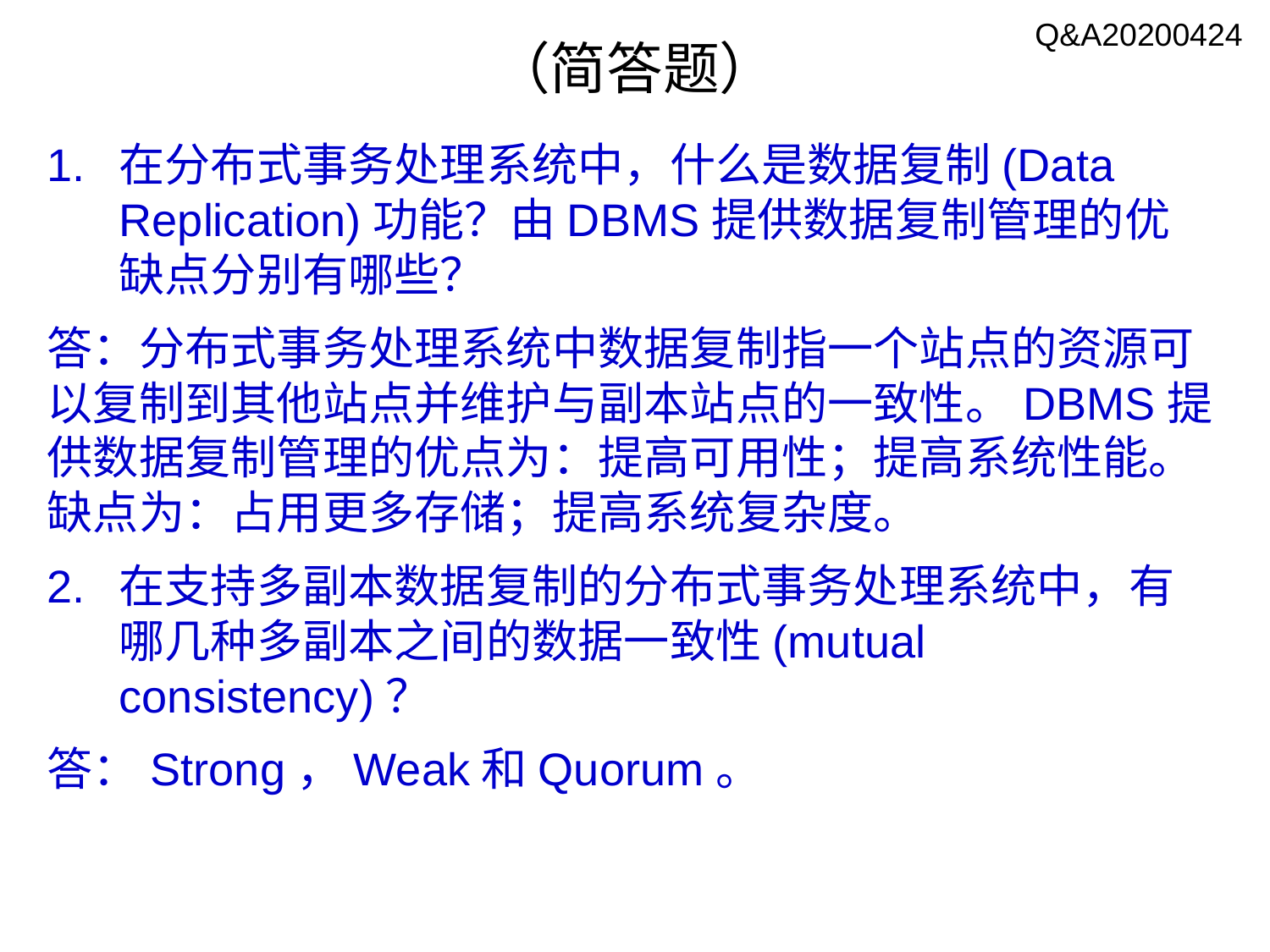

Q&A20200424
# （简答题）
在分布式事务处理系统中，什么是数据复制(Data Replication)功能？由DBMS提供数据复制管理的优缺点分别有哪些？
答：分布式事务处理系统中数据复制指一个站点的资源可以复制到其他站点并维护与副本站点的一致性。DBMS提供数据复制管理的优点为：提高可用性；提高系统性能。缺点为：占用更多存储；提高系统复杂度。
在支持多副本数据复制的分布式事务处理系统中，有哪几种多副本之间的数据一致性(mutual consistency)？
答：Strong，Weak和Quorum。